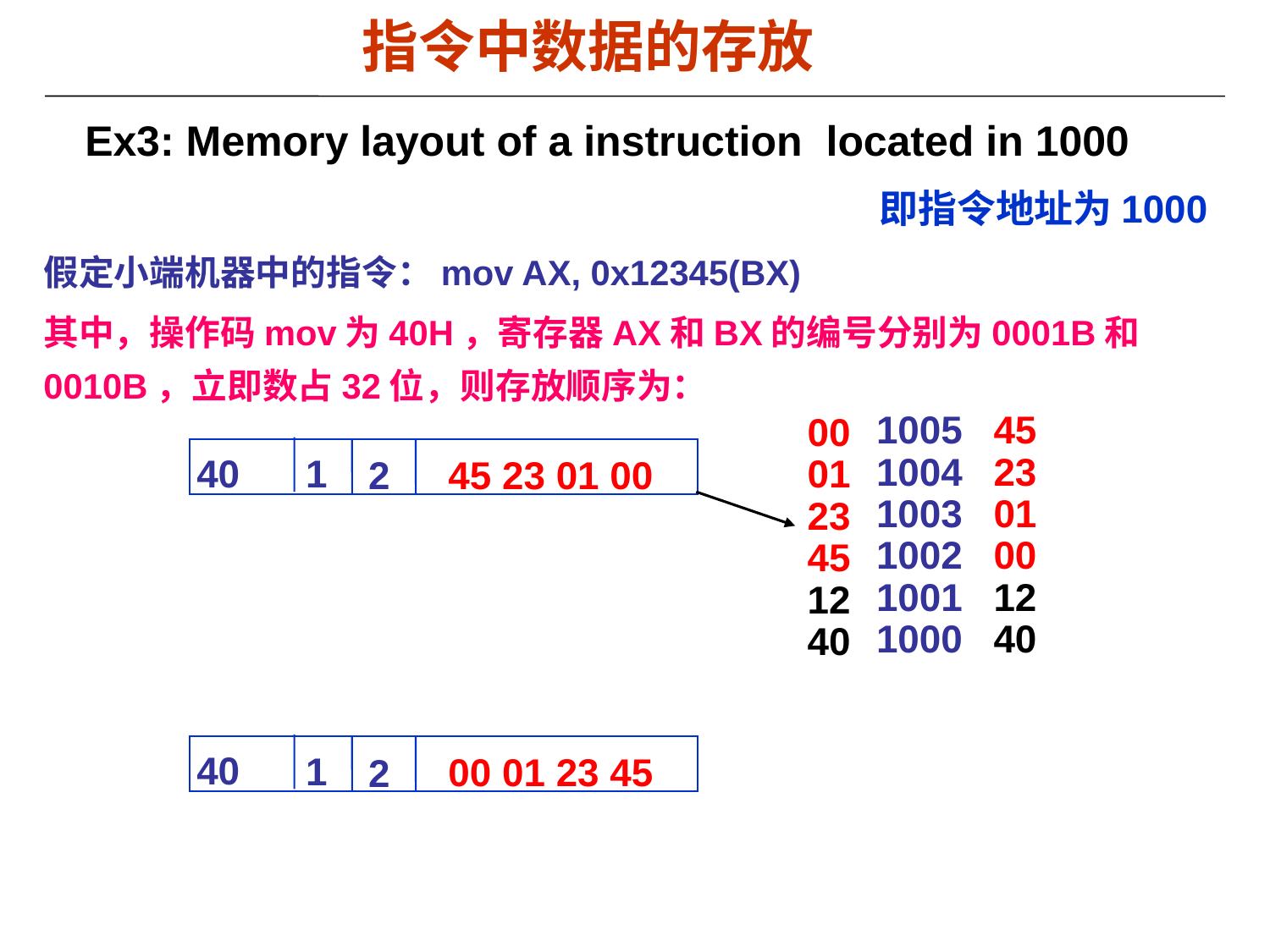

指令中数据的存放
Ex3: Memory layout of a instruction  located in 1000
即指令地址为1000
假定小端机器中的指令：mov AX, 0x12345(BX)
其中，操作码mov为40H，寄存器AX和BX的编号分别为0001B和0010B，立即数占32位，则存放顺序为：

1005
1004
1003
1002
1001
1000
45
23
01
00
12
40
00
01
23
45
12
40

40
1
45 23 01 00
2

40
1
00 01 23 45
2